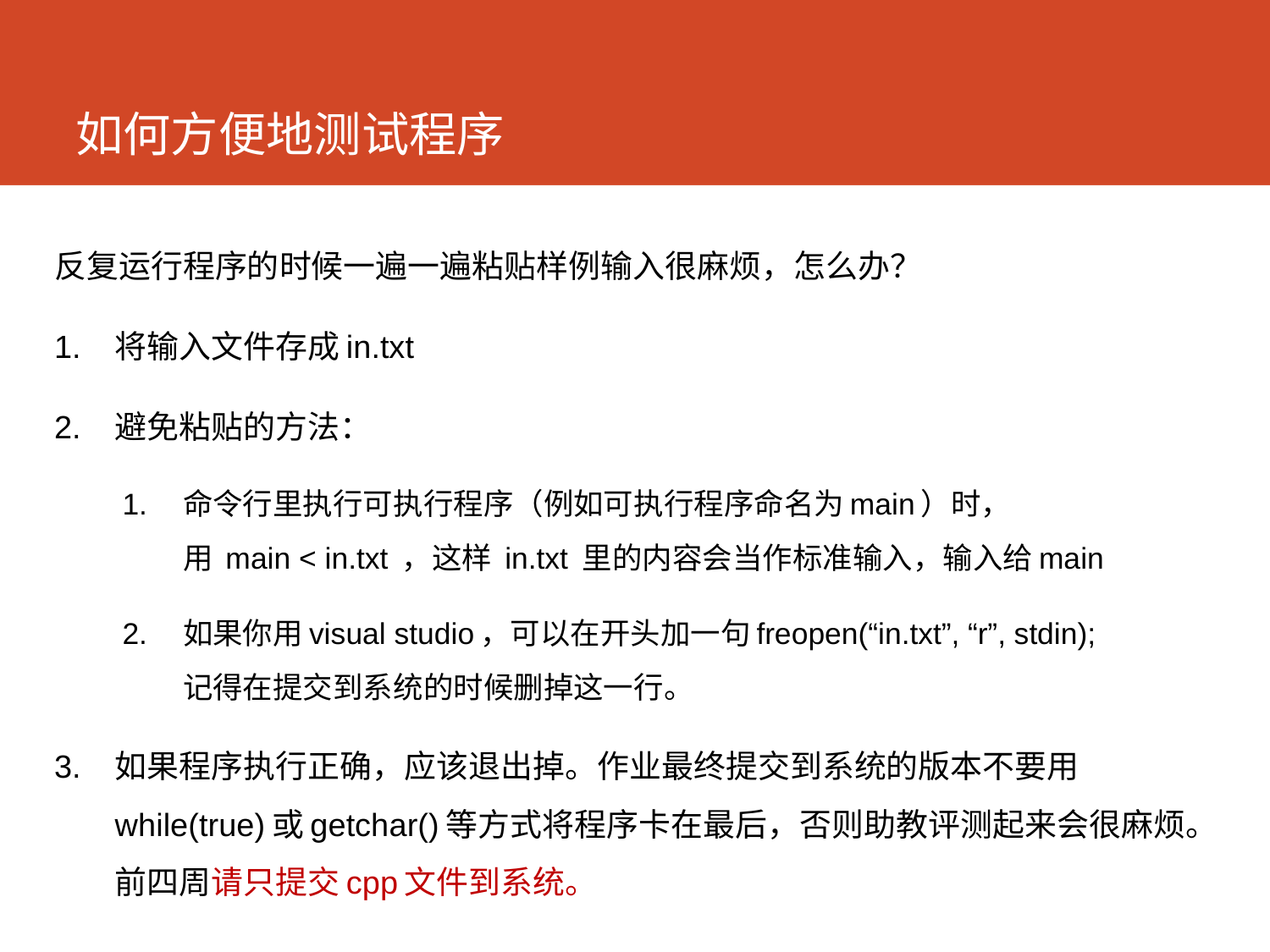

# 如何方便地测试程序
反复运行程序的时候一遍一遍粘贴样例输入很麻烦，怎么办？
将输入文件存成in.txt
避免粘贴的方法：
命令行里执行可执行程序（例如可执行程序命名为main）时，
用 main < in.txt ，这样 in.txt 里的内容会当作标准输入，输入给main
如果你用visual studio，可以在开头加一句freopen(“in.txt”, “r”, stdin);
记得在提交到系统的时候删掉这一行。
如果程序执行正确，应该退出掉。作业最终提交到系统的版本不要用while(true)或getchar()等方式将程序卡在最后，否则助教评测起来会很麻烦。前四周请只提交cpp文件到系统。